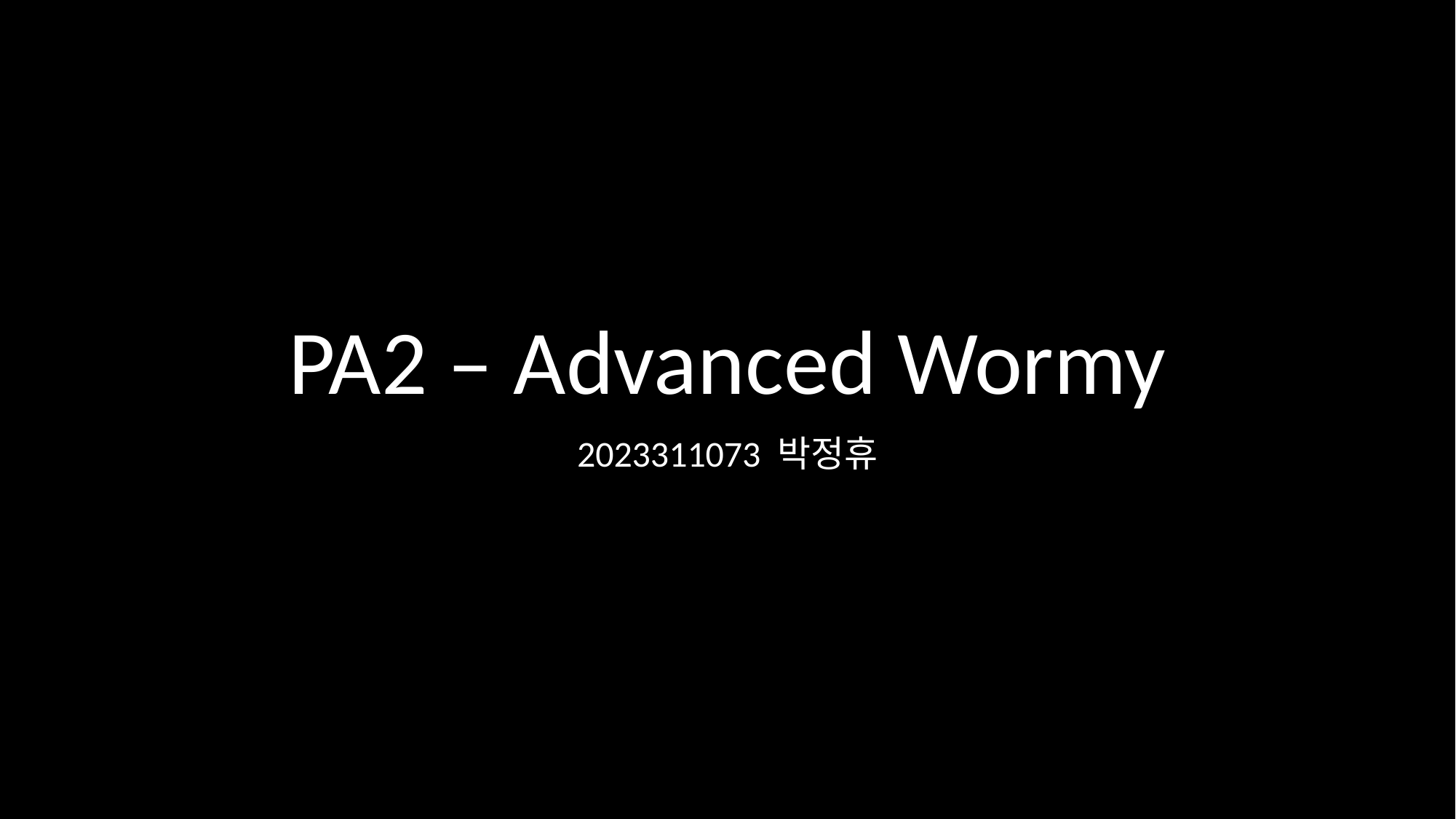

# PA2 – Advanced Wormy
2023311073 박정휴